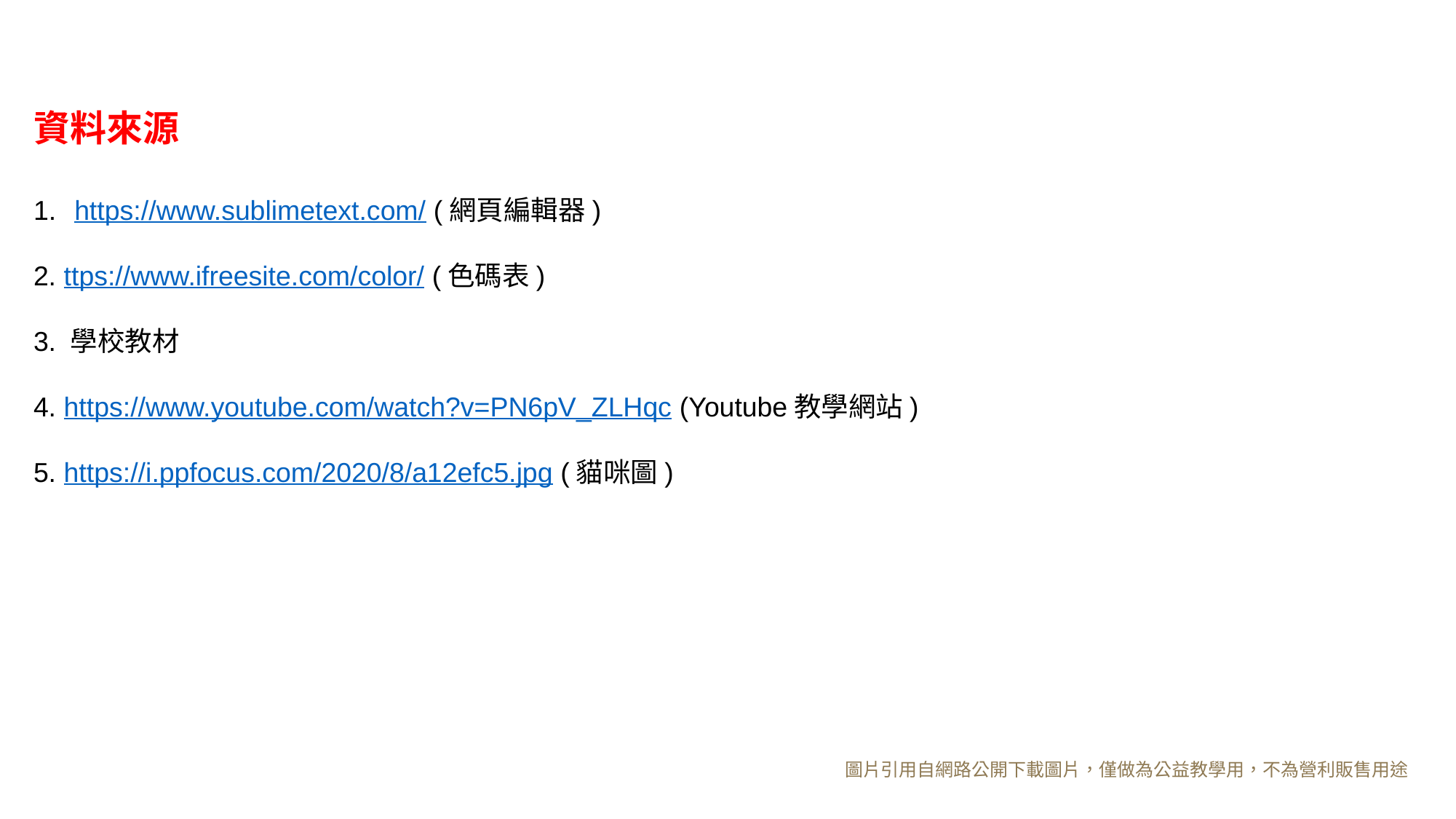

資料來源

https://www.sublimetext.com/ (網頁編輯器)

2. ttps://www.ifreesite.com/color/ (色碼表)

3. 學校教材

4. https://www.youtube.com/watch?v=PN6pV_ZLHqc (Youtube教學網站)

5. https://i.ppfocus.com/2020/8/a12efc5.jpg (貓咪圖)

圖片引用自網路公開下載圖片，僅做為公益教學用，不為營利販售用途